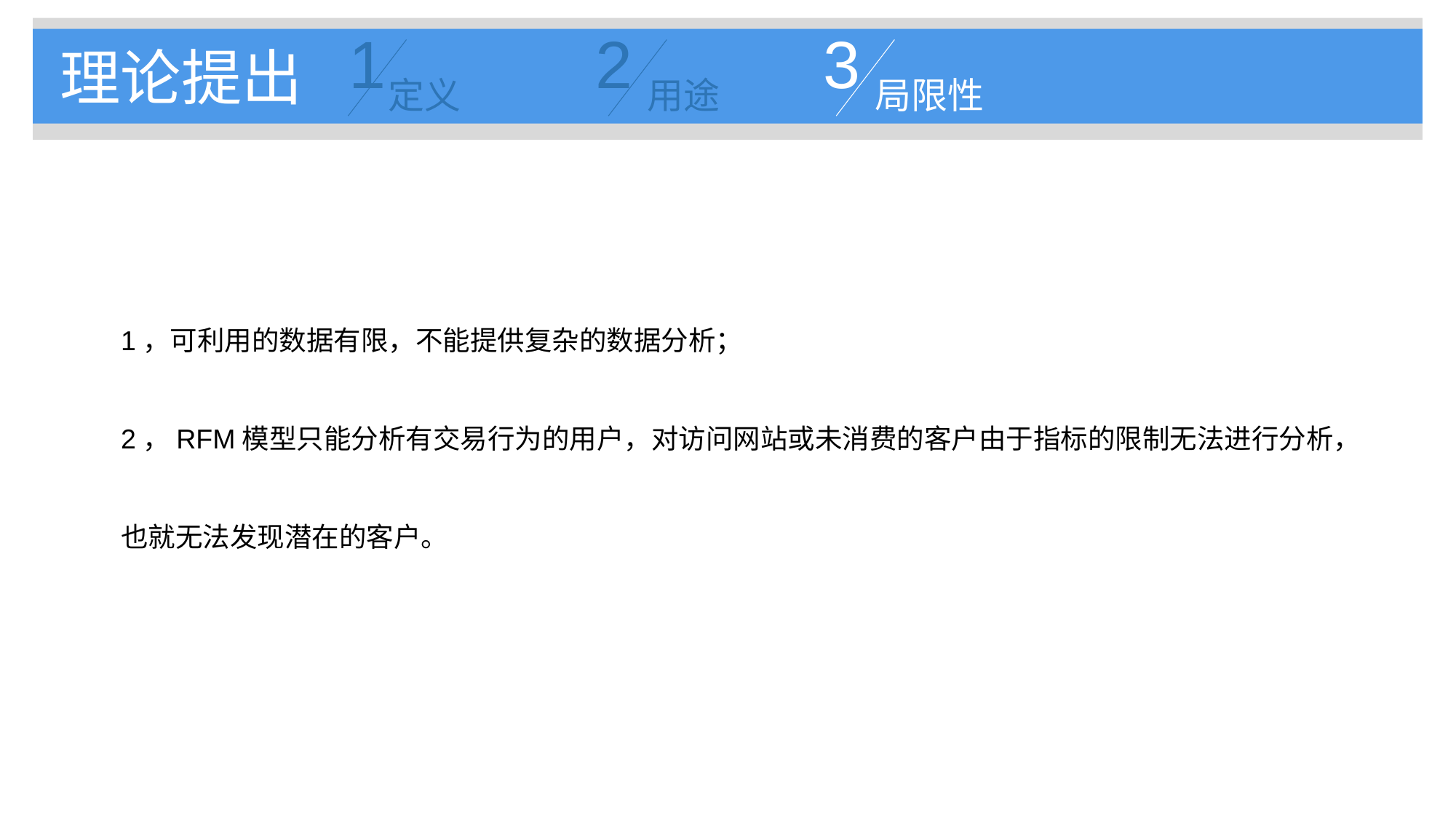

1
定义
2

用途
3

局限性

理论提出
1，可利用的数据有限，不能提供复杂的数据分析；
2，RFM模型只能分析有交易行为的用户，对访问网站或未消费的客户由于指标的限制无法进行分析，也就无法发现潜在的客户。